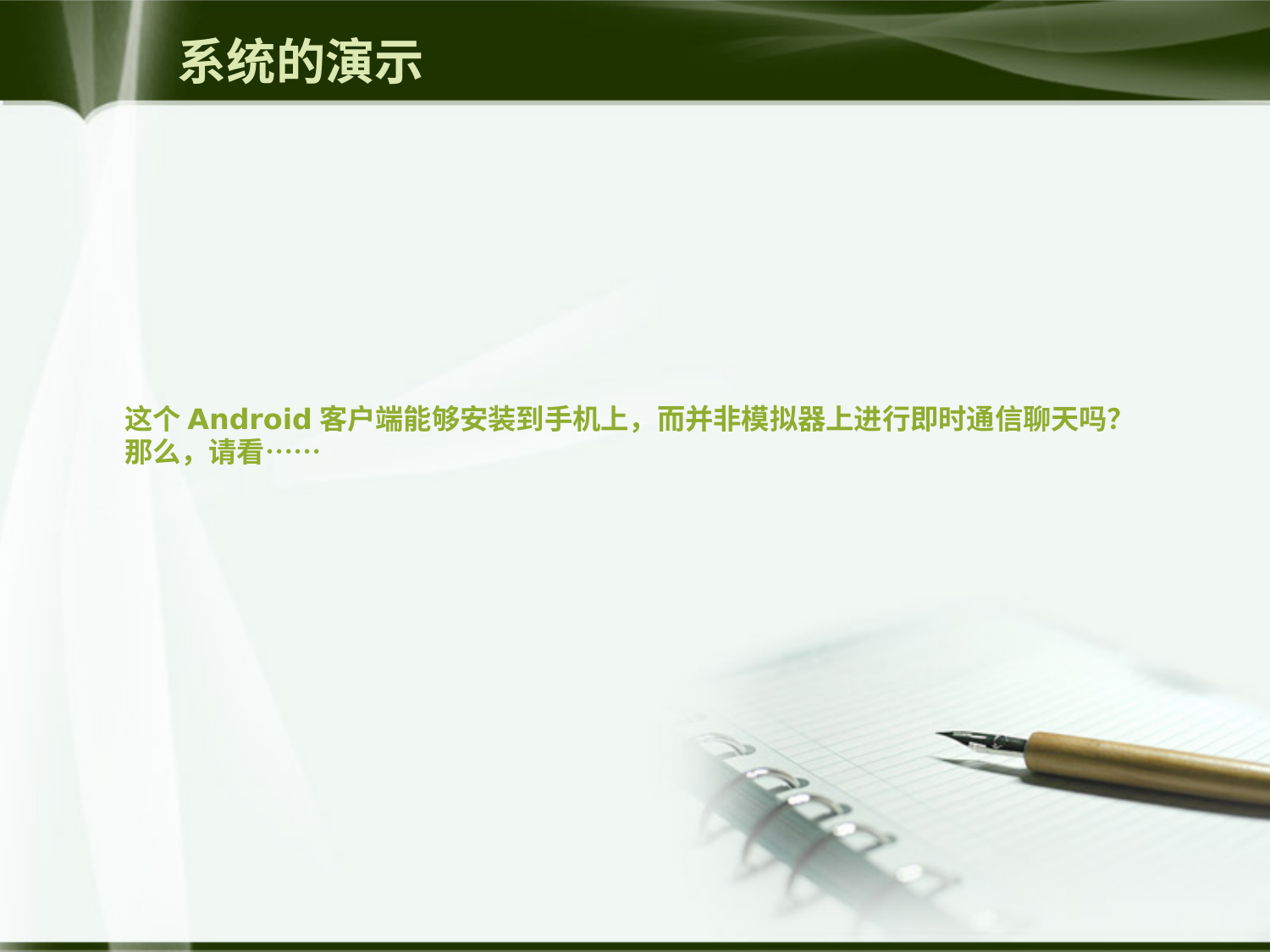

# 系统的演示
这个Android客户端能够安装到手机上，而并非模拟器上进行即时通信聊天吗？
那么，请看……